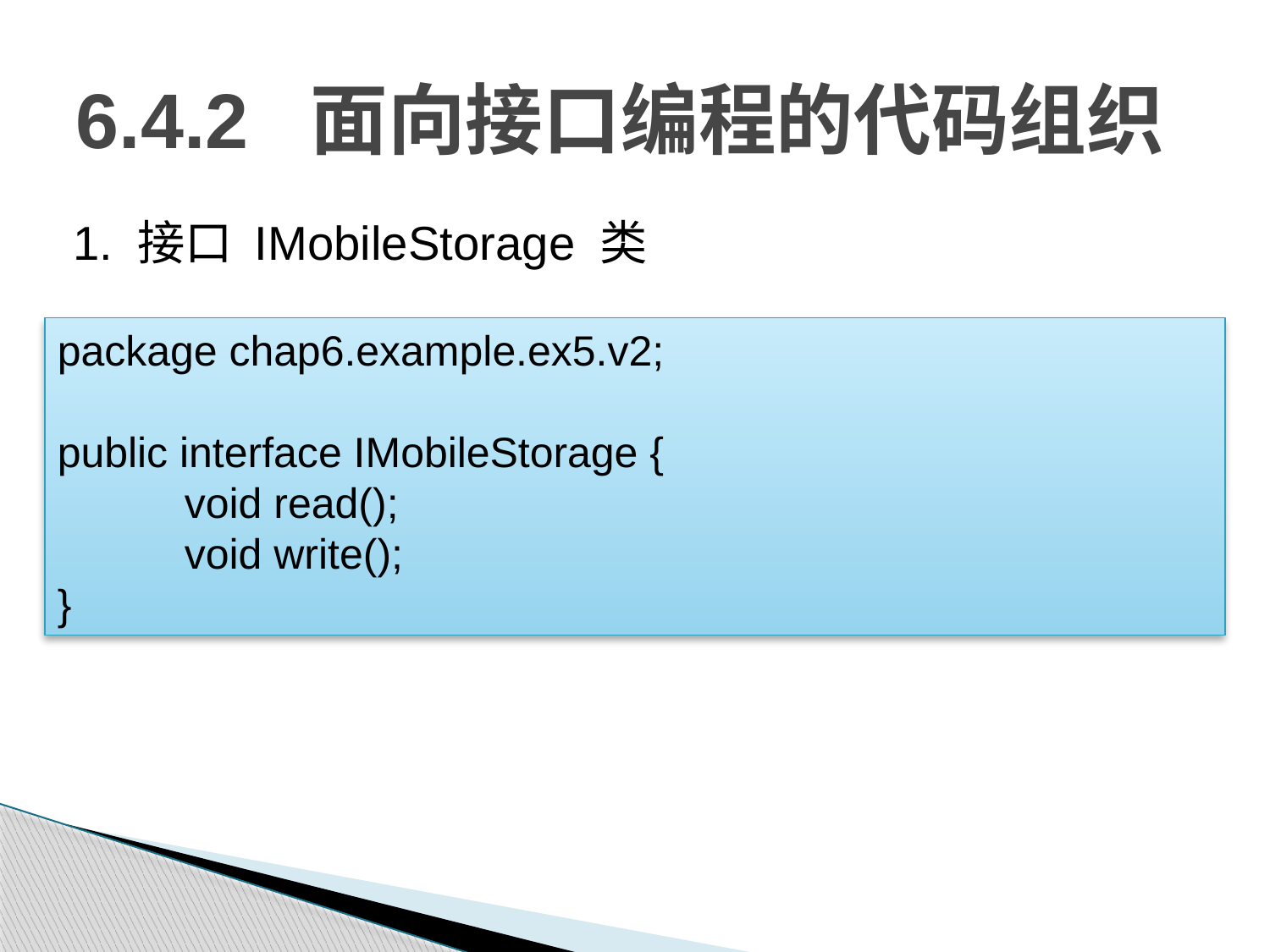

# 6.4.2  面向接口编程的代码组织
1. 接口 IMobileStorage 类
package chap6.example.ex5.v2;

public interface IMobileStorage {
	void read();
	void write();
}